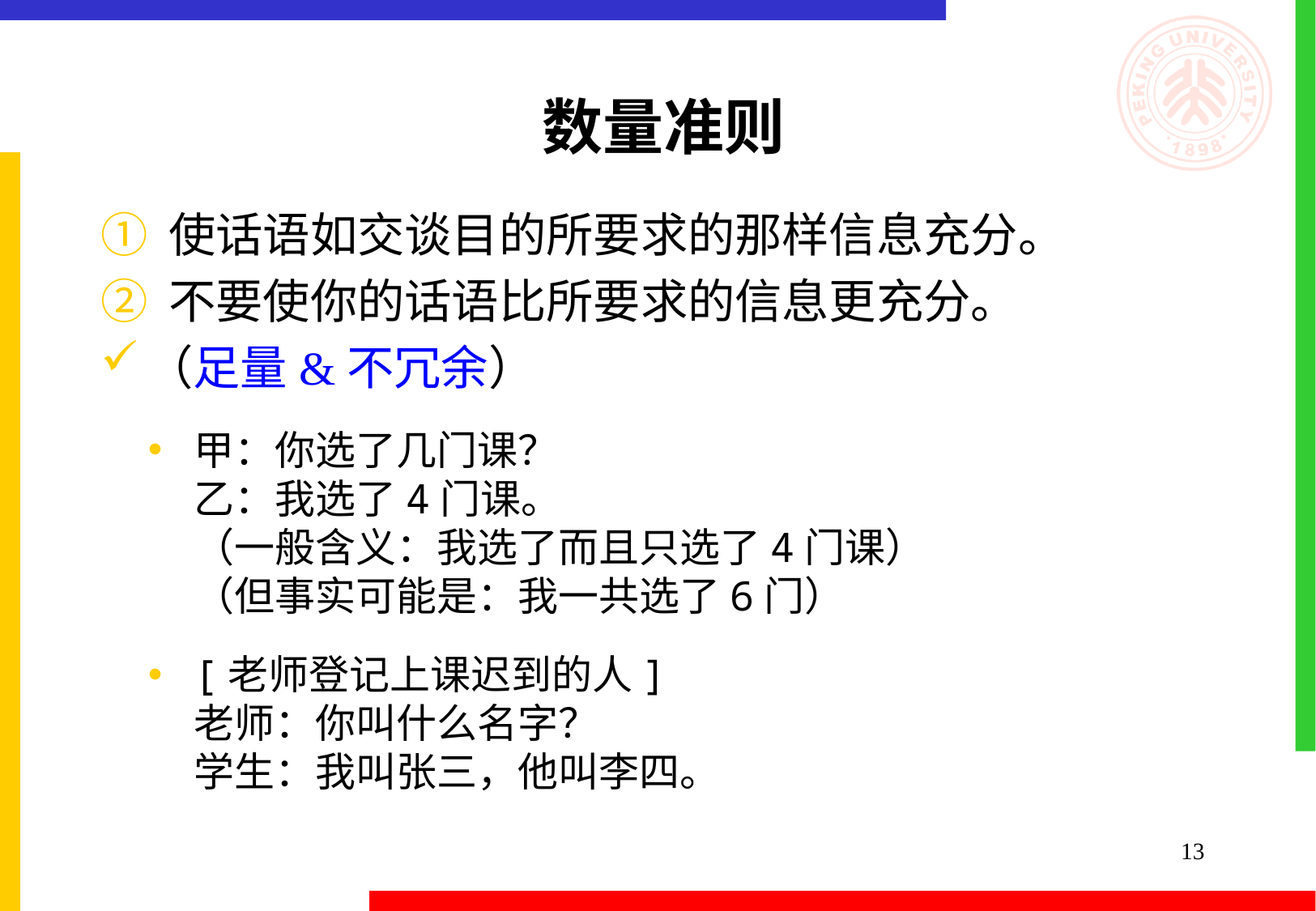

# 数量准则
使话语如交谈目的所要求的那样信息充分。
不要使你的话语比所要求的信息更充分。
（足量&不冗余）
甲：你选了几门课？
乙：我选了4门课。
（一般含义：我选了而且只选了4门课）
（但事实可能是：我一共选了6门）
[老师登记上课迟到的人]
老师：你叫什么名字？
学生：我叫张三，他叫李四。
13